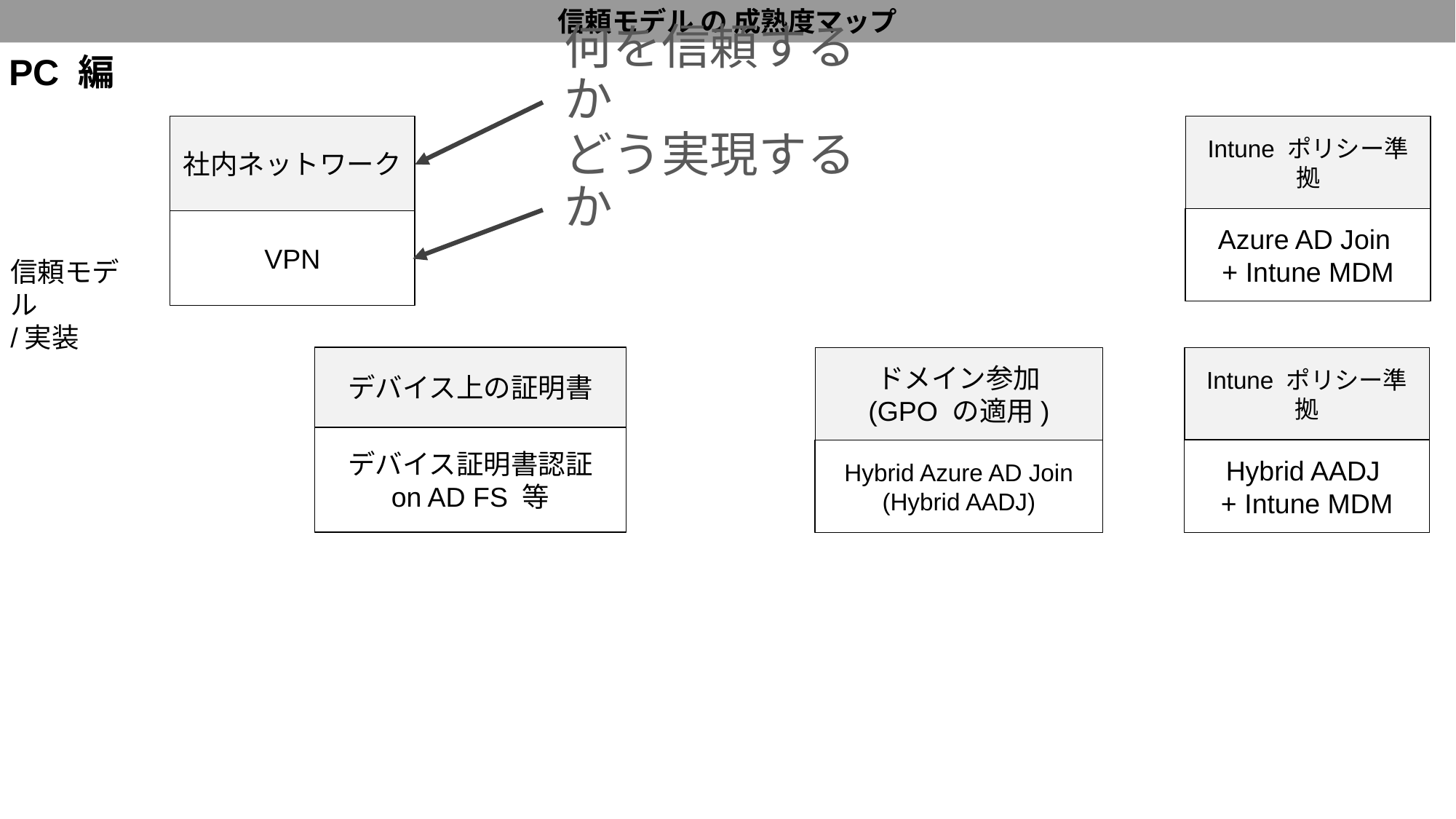

信頼モデル の 成熟度マップ
PC 編
何を信頼するか
社内ネットワーク
VPN
Intune ポリシー準拠
Azure AD Join
+ Intune MDM
どう実現するか
信頼モデル
/実装
デバイス上の証明書
デバイス証明書認証
on AD FS 等
Intune ポリシー準拠
Hybrid AADJ
+ Intune MDM
ドメイン参加
(GPO の適用)
Hybrid Azure AD Join (Hybrid AADJ)